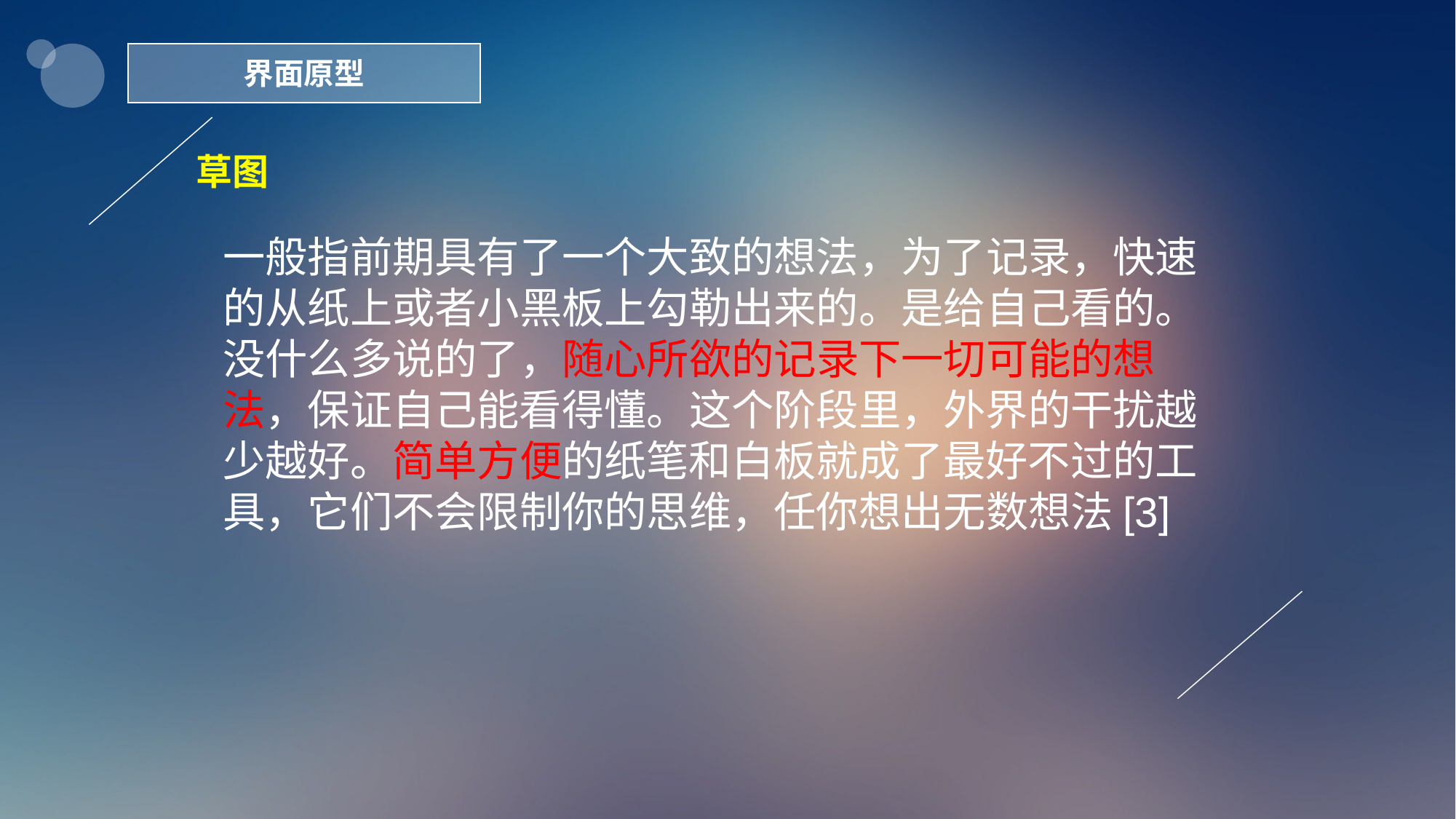

界面原型
草图
一般指前期具有了一个大致的想法，为了记录，快速的从纸上或者小黑板上勾勒出来的。是给自己看的。没什么多说的了，随心所欲的记录下一切可能的想法，保证自己能看得懂。这个阶段里，外界的干扰越少越好。简单方便的纸笔和白板就成了最好不过的工具，它们不会限制你的思维，任你想出无数想法[3]